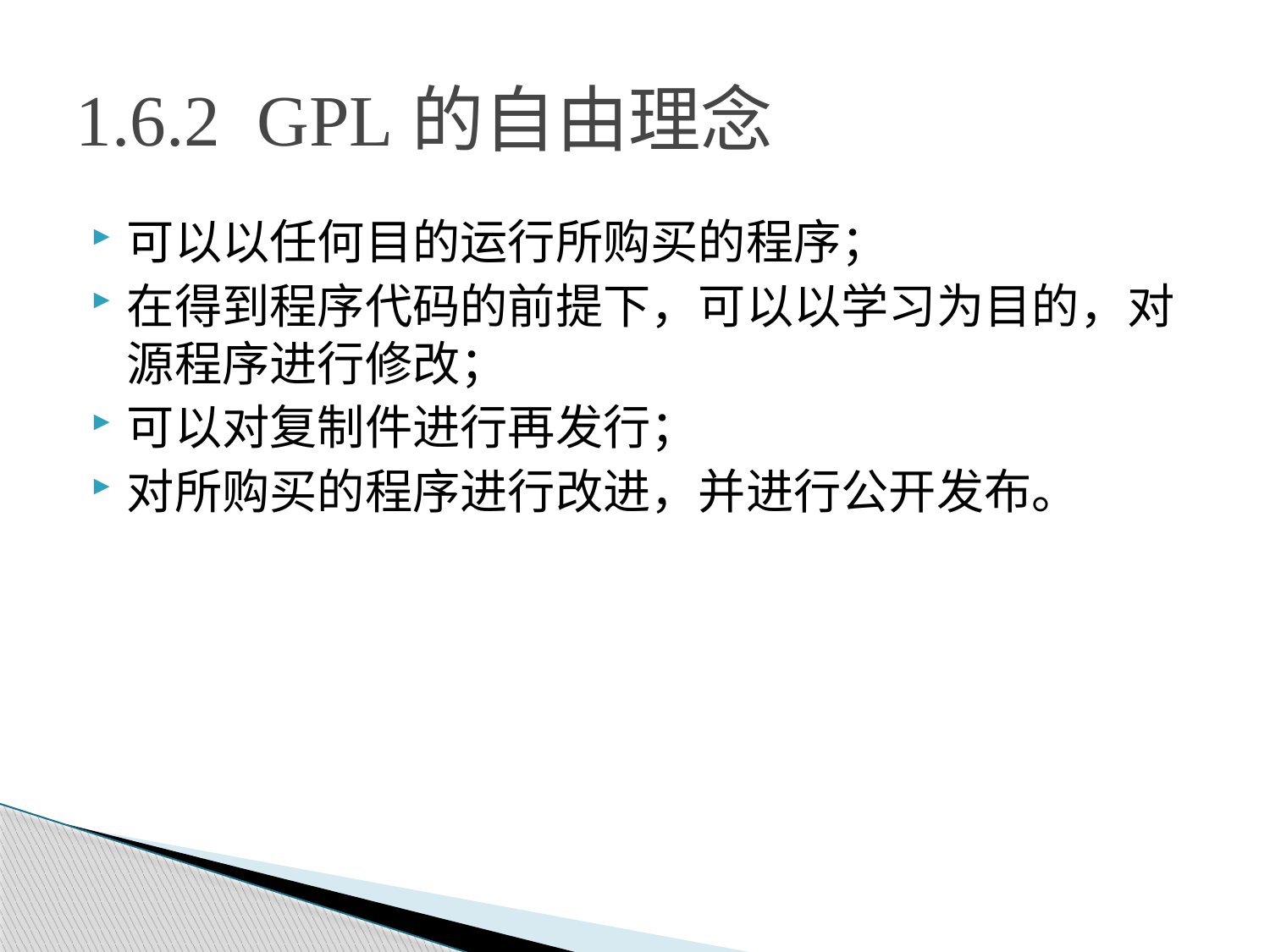

# 1.6.2  GPL的自由理念
可以以任何目的运行所购买的程序；
在得到程序代码的前提下，可以以学习为目的，对源程序进行修改；
可以对复制件进行再发行；
对所购买的程序进行改进，并进行公开发布。